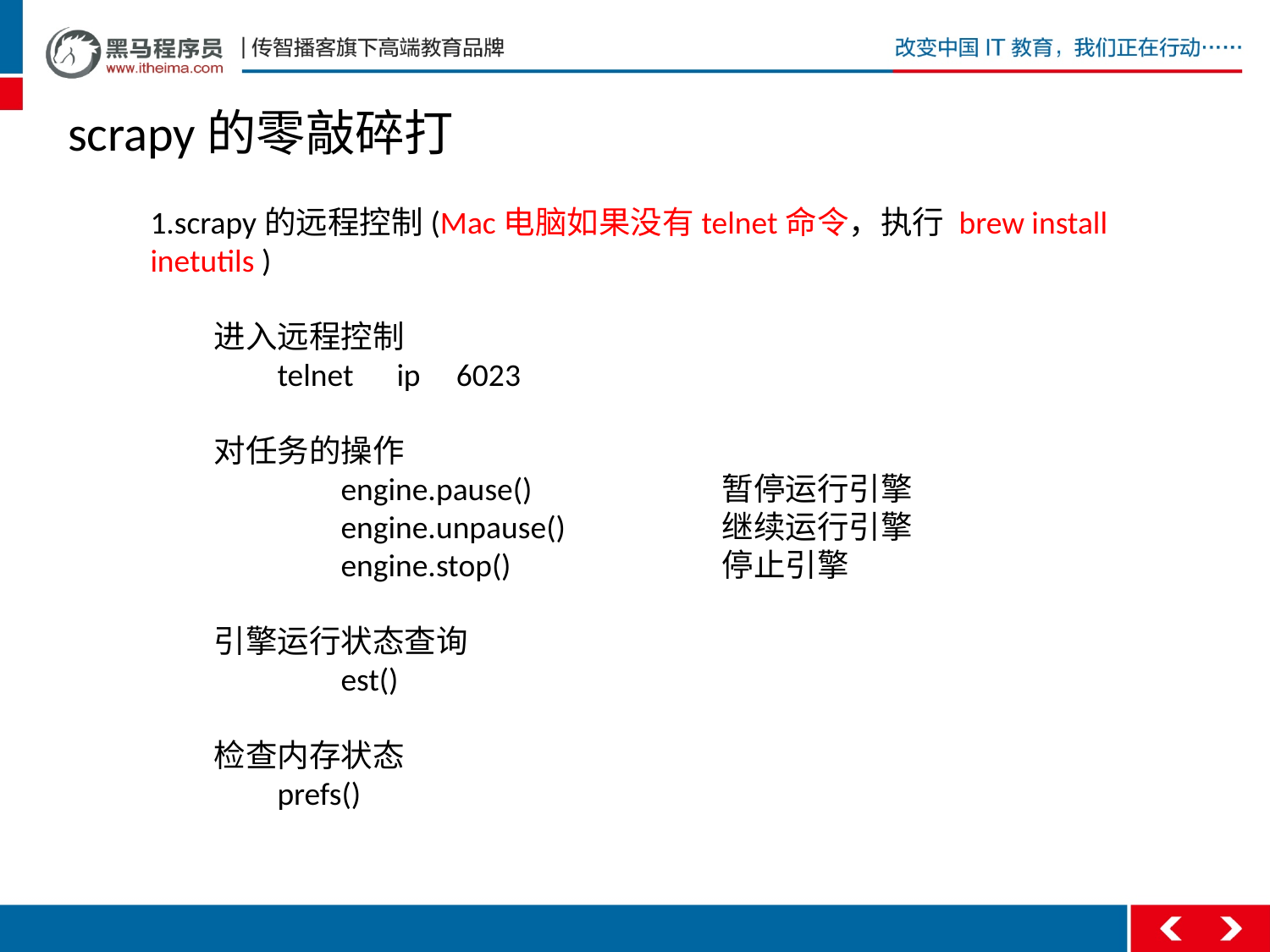

# scrapy的零敲碎打
1.scrapy的远程控制(Mac电脑如果没有telnet命令，执行 brew install inetutils )

进入远程控制
	telnet      ip     6023

对任务的操作
	engine.pause()		暂停运行引擎
	engine.unpause()		继续运行引擎
	engine.stop()		停止引擎

引擎运行状态查询
	est()

检查内存状态
	prefs()